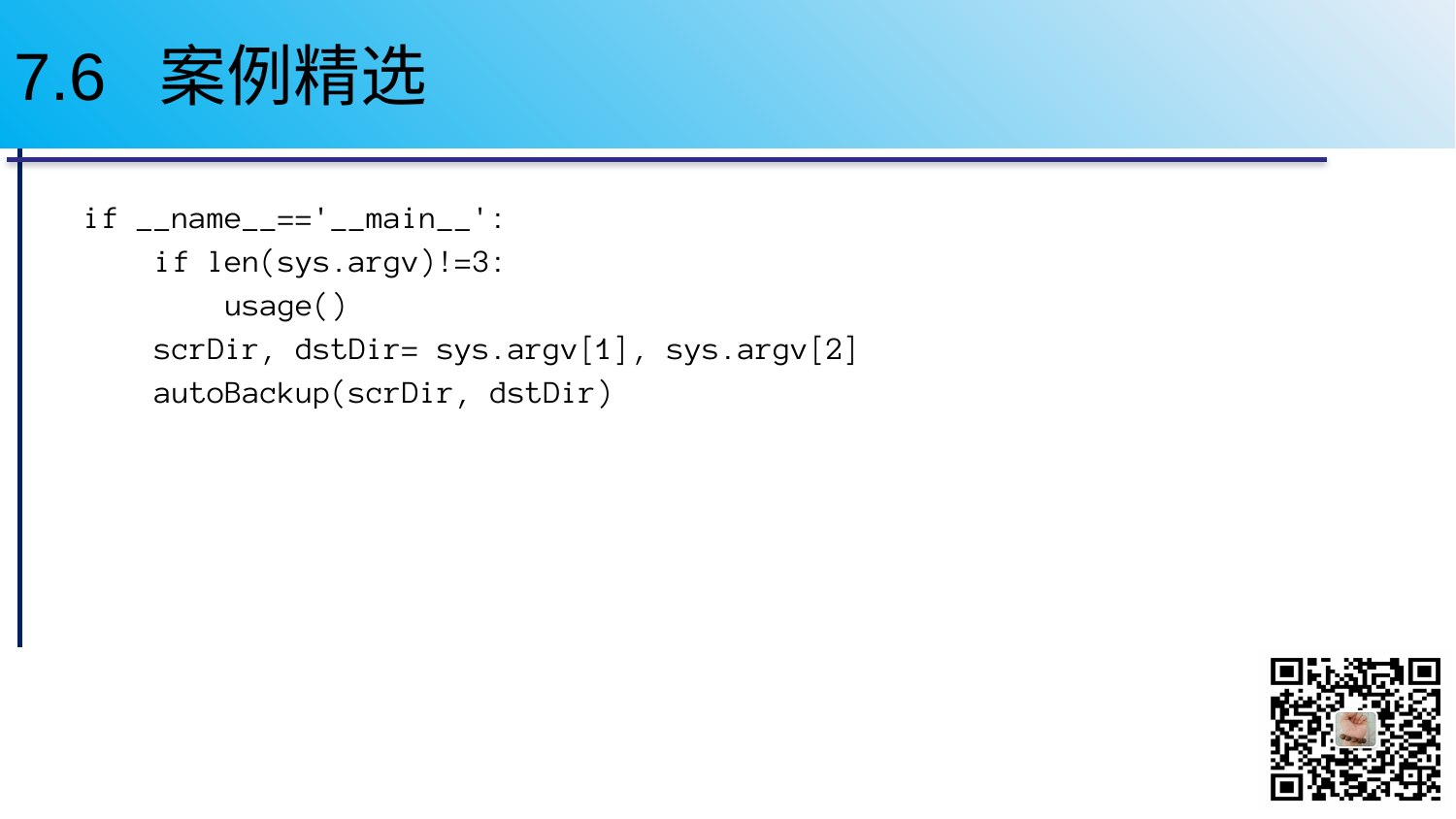

# 7.6  案例精选
if __name__=='__main__':
    if len(sys.argv)!=3:
        usage()
    scrDir, dstDir= sys.argv[1], sys.argv[2]
    autoBackup(scrDir, dstDir)